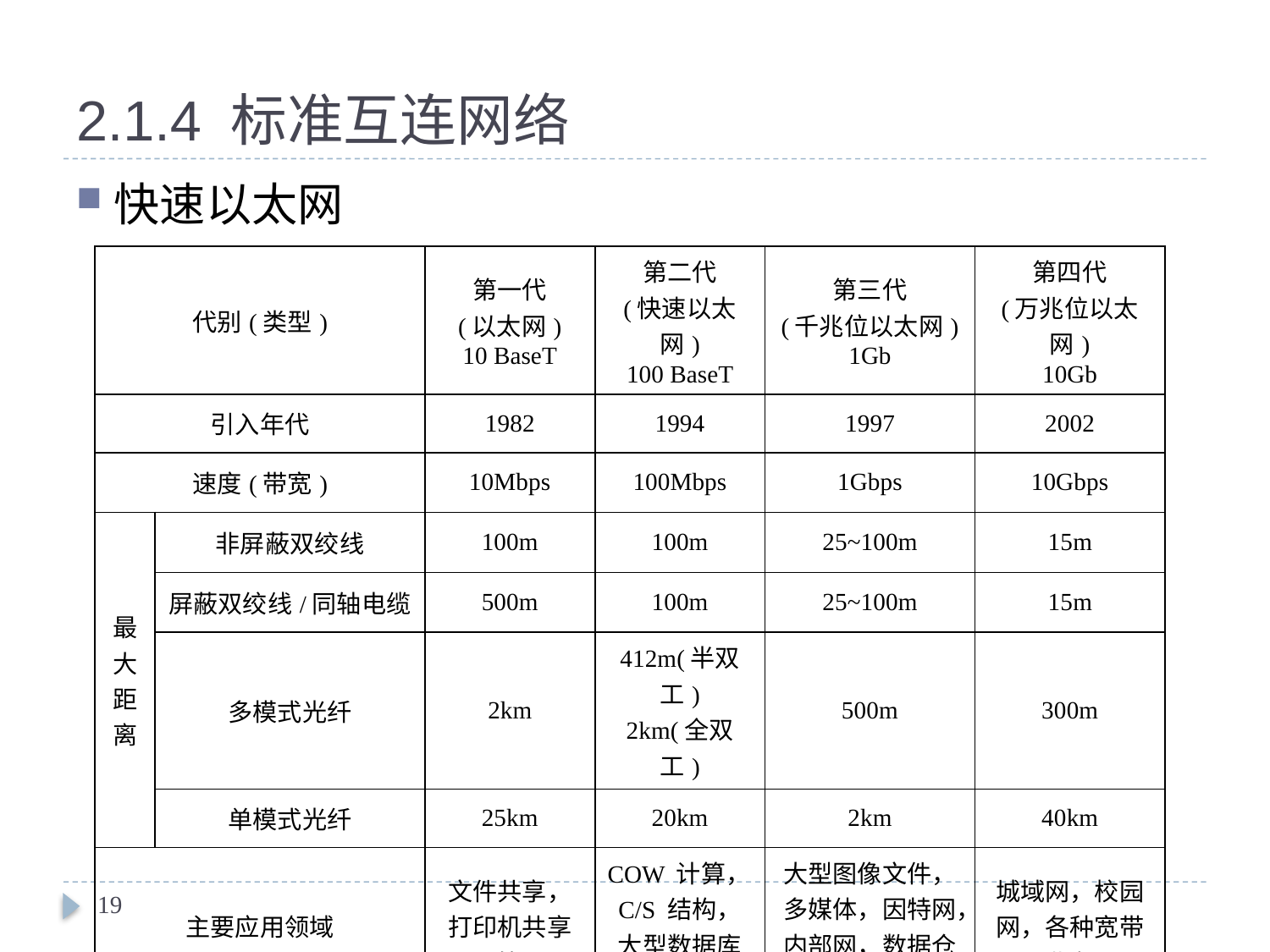

# 2.1.4 标准互连网络
快速以太网
| 代别(类型) |  | 第一代 (以太网) 10 BaseT | 第二代 (快速以太网) 100 BaseT | 第三代 (千兆位以太网) 1Gb | 第四代 (万兆位以太网) 10Gb |
| --- | --- | --- | --- | --- | --- |
| 引入年代 |  | 1982 | 1994 | 1997 | 2002 |
| 速度(带宽) |  | 10Mbps | 100Mbps | 1Gbps | 10Gbps |
| 最 大 距 离 | 非屏蔽双绞线 | 100m | 100m | 25~100m | 15m |
|  | 屏蔽双绞线/同轴电缆 | 500m | 100m | 25~100m | 15m |
|  | 多模式光纤 | 2km | 412m(半双工) 2km(全双工) | 500m | 300m |
|  | 单模式光纤 | 25km | 20km | 2km | 40km |
| 主要应用领域 |  | 文件共享，打印机共享等 | COW 计算，C/S 结构，大型数据库等 | 大型图像文件，多媒体，因特网，内部网，数据仓库等 | 城域网，校园网，各种宽带业务 |
19